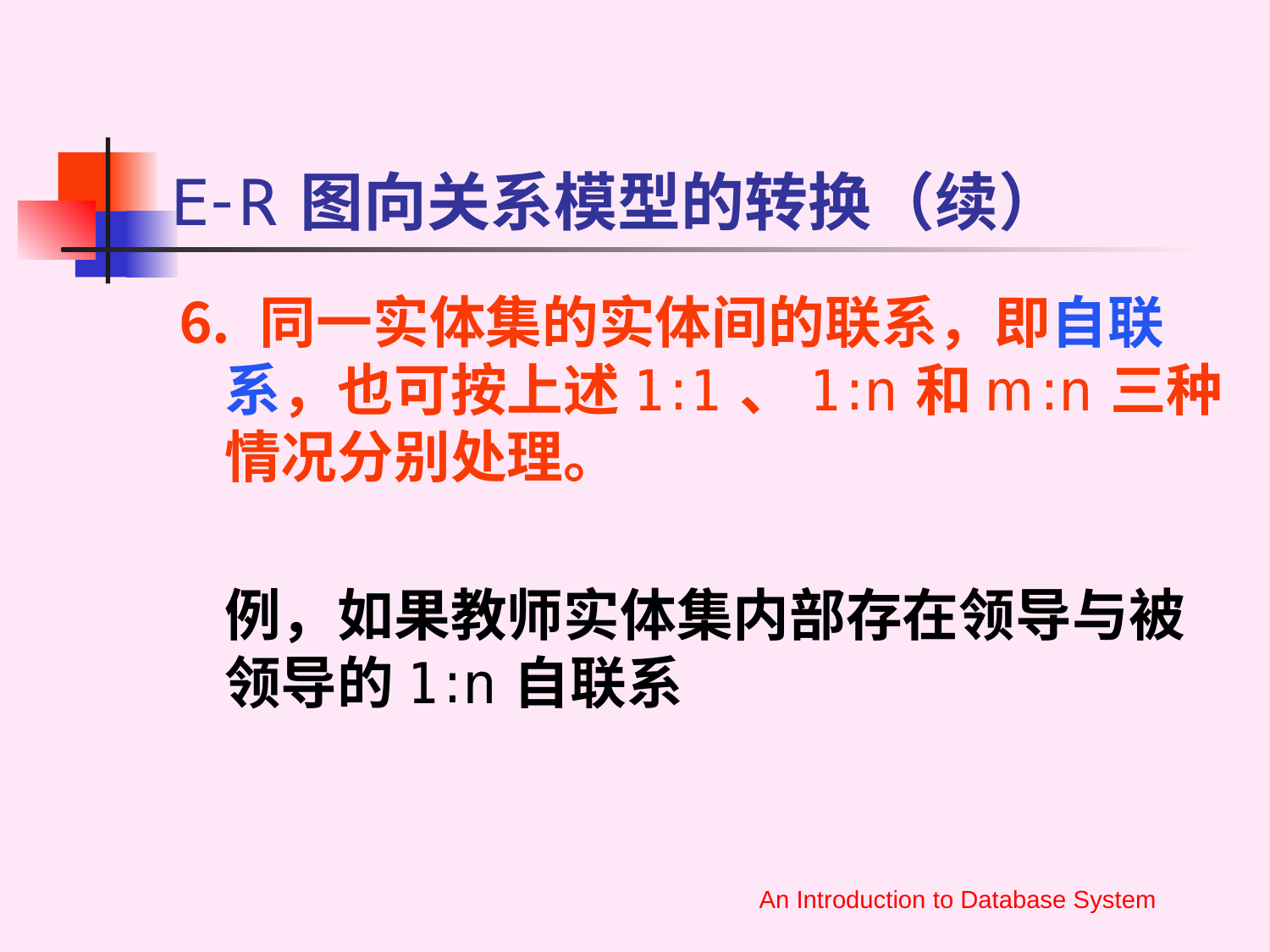

# E-R图向关系模型的转换（续）
⒍ 同一实体集的实体间的联系，即自联系，也可按上述1:1、1:n和m:n三种情况分别处理。

	例，如果教师实体集内部存在领导与被领导的1:n自联系
An Introduction to Database System